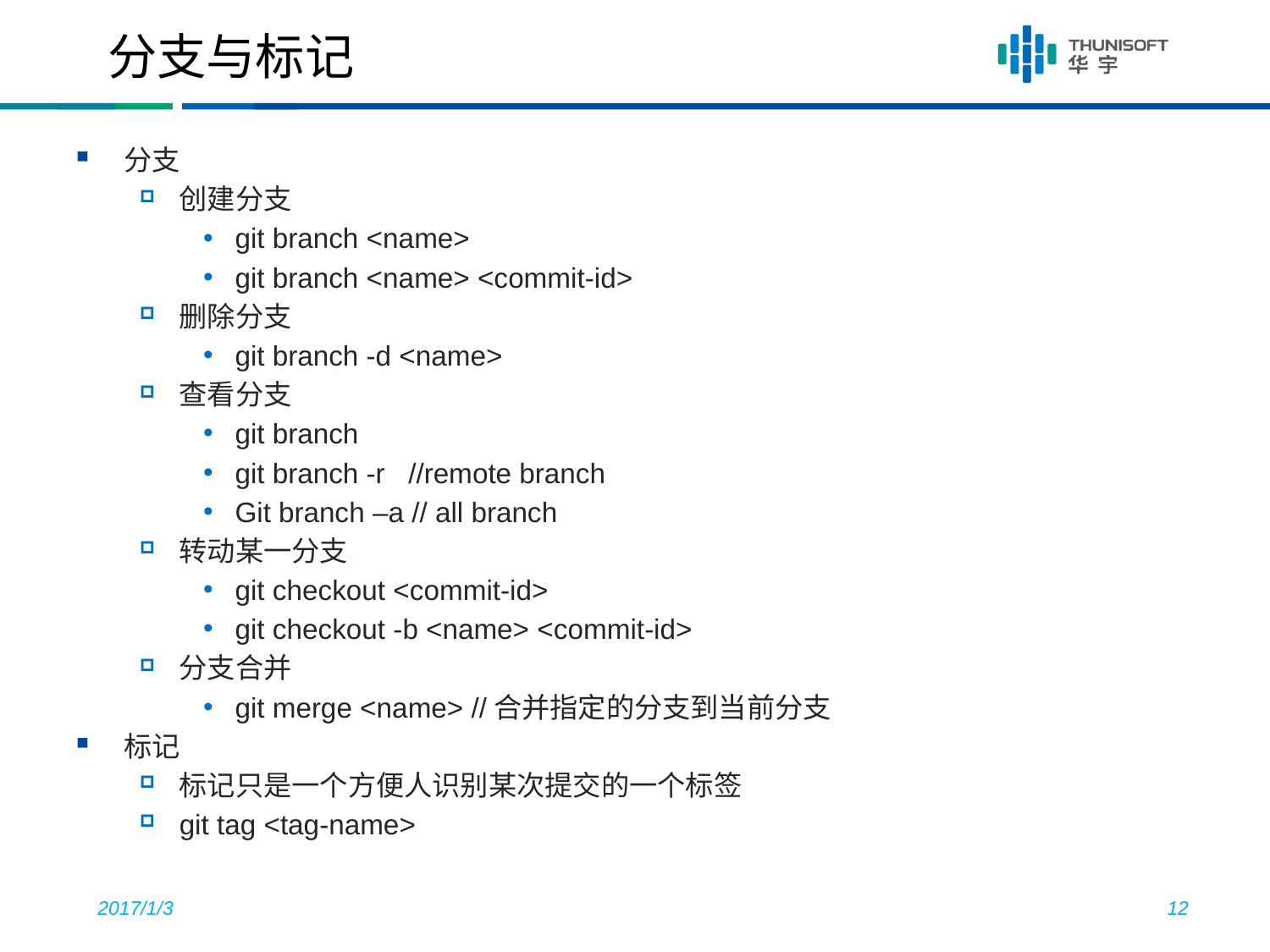

# 分支与标记
分支
创建分支
git branch <name>
git branch <name> <commit-id>
删除分支
git branch -d <name>
查看分支
git branch
git branch -r   //remote branch
Git branch –a // all branch
转动某一分支
git checkout <commit-id>
git checkout -b <name> <commit-id>
分支合并
git merge <name> //合并指定的分支到当前分支
标记
标记只是一个方便人识别某次提交的一个标签
git tag <tag-name>
2017/1/3
12